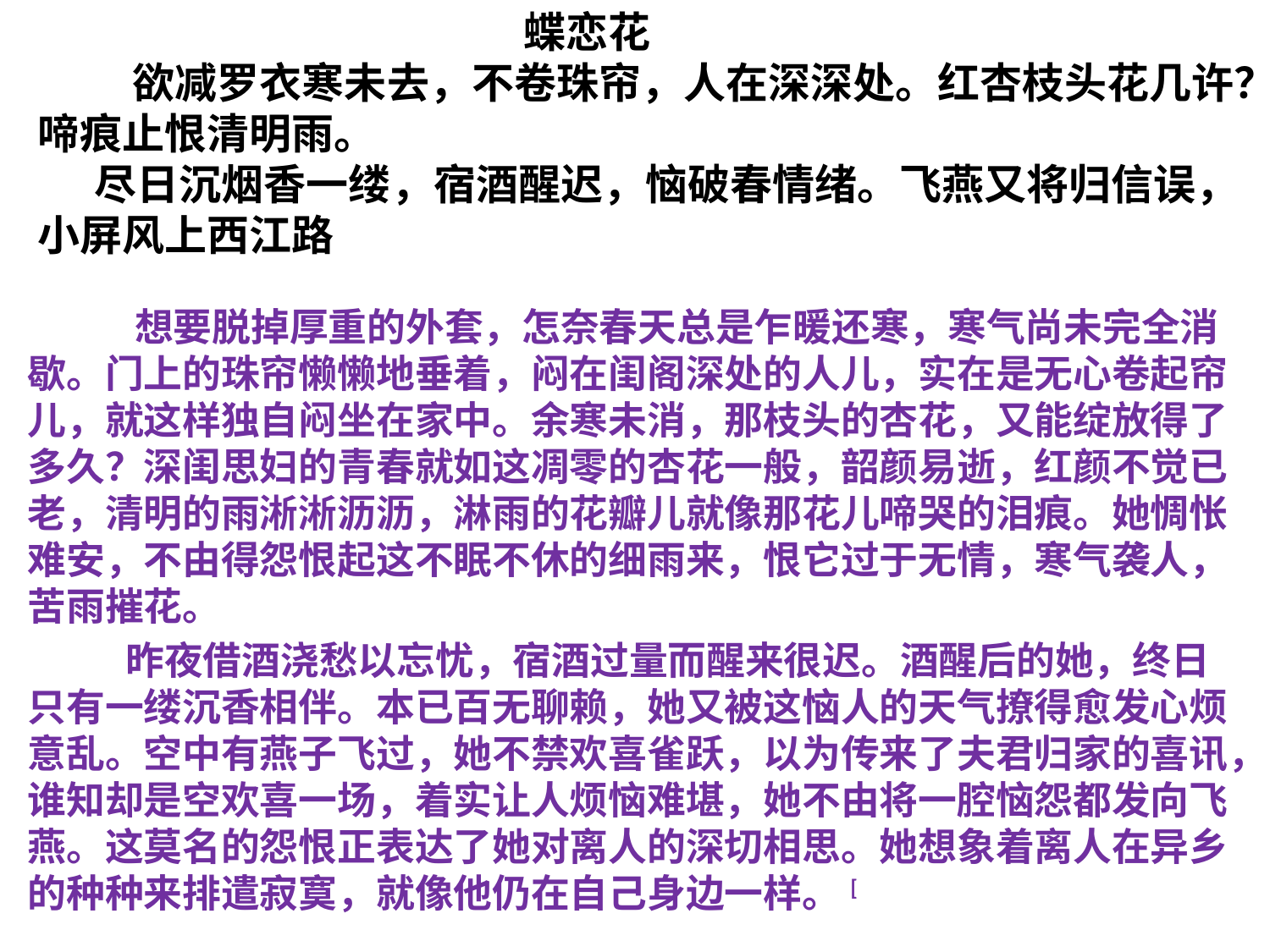

# 蝶恋花 欲减罗衣寒未去，不卷珠帘，人在深深处。红杏枝头花几许？啼痕止恨清明雨。 尽日沉烟香一缕，宿酒醒迟，恼破春情绪。飞燕又将归信误，小屏风上西江路
           想要脱掉厚重的外套，怎奈春天总是乍暖还寒，寒气尚未完全消歇。门上的珠帘懒懒地垂着，闷在闺阁深处的人儿，实在是无心卷起帘儿，就这样独自闷坐在家中。余寒未消，那枝头的杏花，又能绽放得了多久？深闺思妇的青春就如这凋零的杏花一般，韶颜易逝，红颜不觉已老，清明的雨淅淅沥沥，淋雨的花瓣儿就像那花儿啼哭的泪痕。她惆怅难安，不由得怨恨起这不眠不休的细雨来，恨它过于无情，寒气袭人，苦雨摧花。
          昨夜借酒浇愁以忘忧，宿酒过量而醒来很迟。酒醒后的她，终日只有一缕沉香相伴。本已百无聊赖，她又被这恼人的天气撩得愈发心烦意乱。空中有燕子飞过，她不禁欢喜雀跃，以为传来了夫君归家的喜讯，谁知却是空欢喜一场，着实让人烦恼难堪，她不由将一腔恼怨都发向飞燕。这莫名的怨恨正表达了她对离人的深切相思。她想象着离人在异乡的种种来排遣寂寞，就像他仍在自己身边一样。[